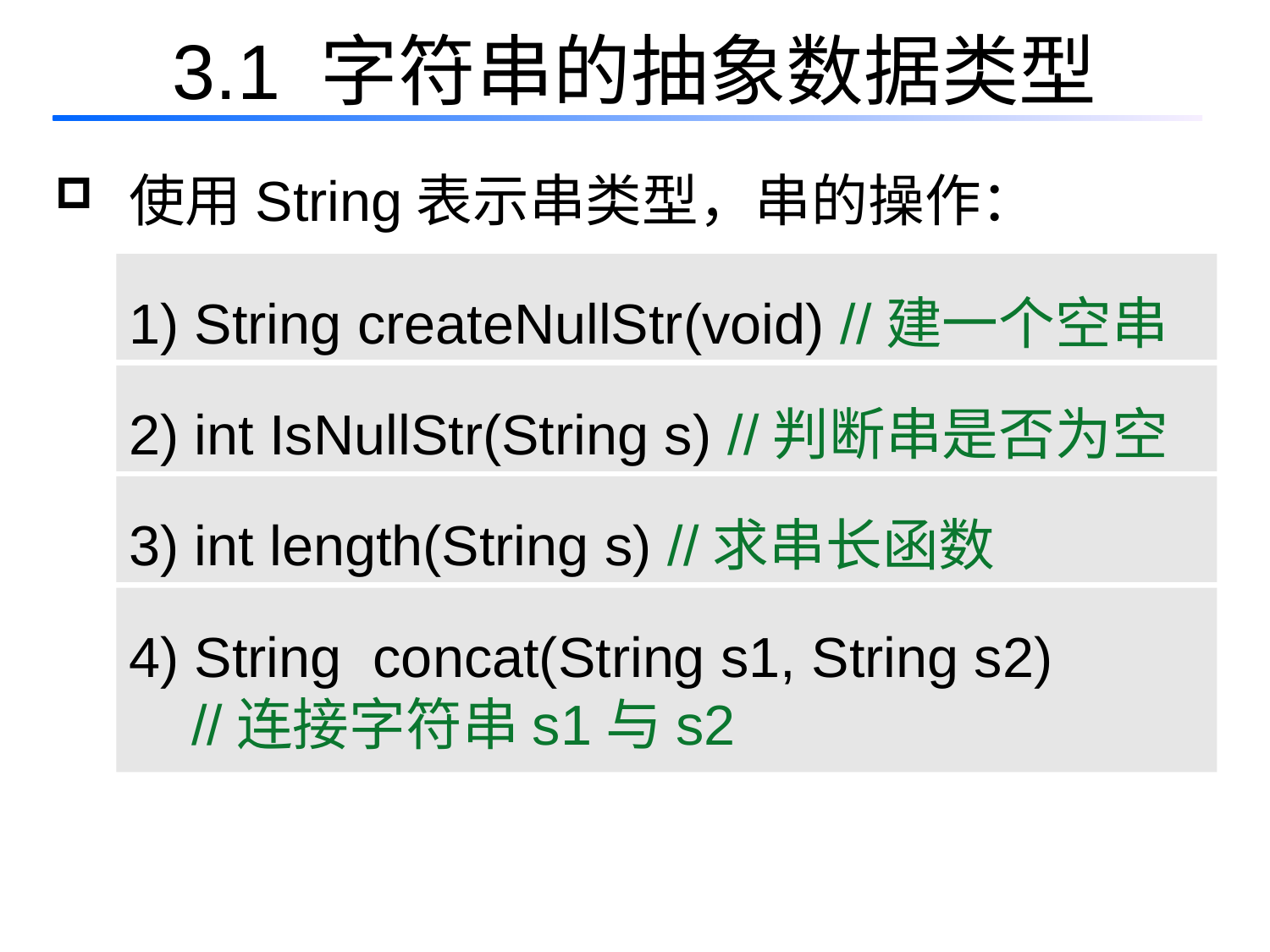

# 3.1 字符串的抽象数据类型

 使用String表示串类型，串的操作：
1) String createNullStr(void) //建一个空串
2) int IsNullStr(String s) //判断串是否为空
3) int length(String s) //求串长函数
4) String  concat(String s1, String s2)
    //连接字符串s1与s2